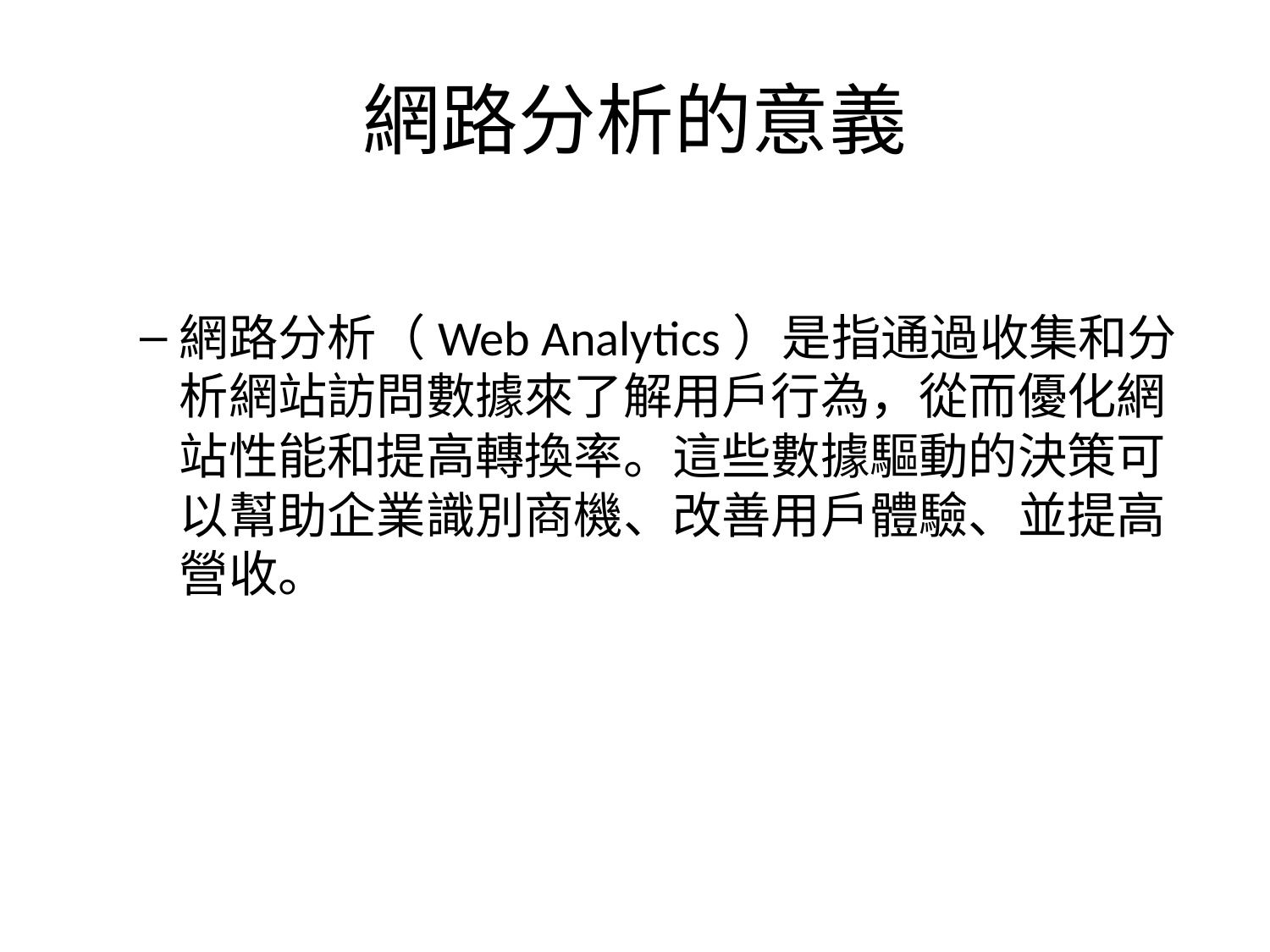

# 網路分析的意義

網路分析（Web Analytics）是指通過收集和分析網站訪問數據來了解用戶行為，從而優化網站性能和提高轉換率。這些數據驅動的決策可以幫助企業識別商機、改善用戶體驗、並提高營收。